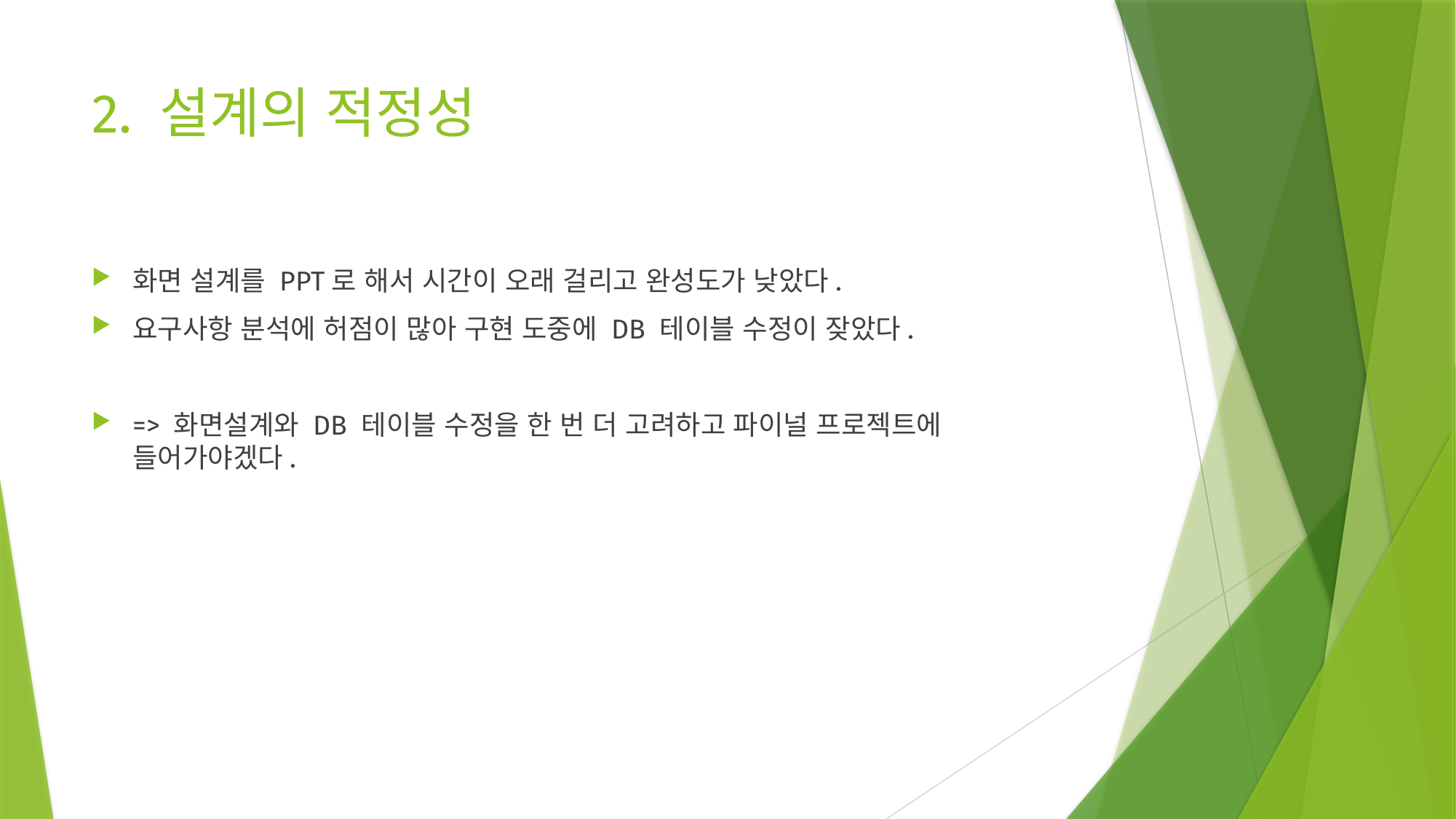

# 2. 설계의 적정성
화면 설계를 PPT로 해서 시간이 오래 걸리고 완성도가 낮았다.
요구사항 분석에 허점이 많아 구현 도중에 DB 테이블 수정이 잦았다.

=> 화면설계와 DB 테이블 수정을 한 번 더 고려하고 파이널 프로젝트에 들어가야겠다.